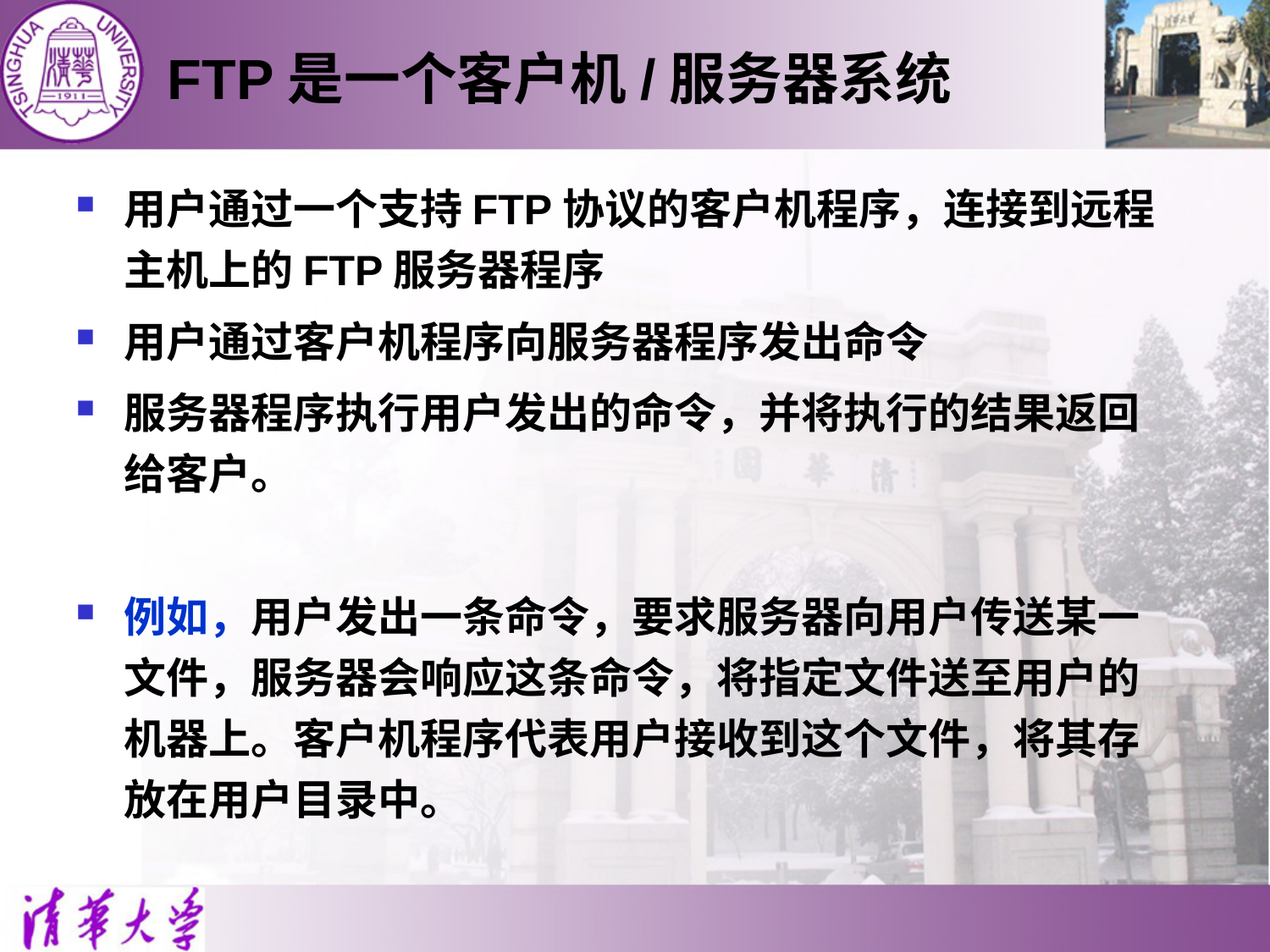

FTP是一个客户机/服务器系统
用户通过一个支持FTP协议的客户机程序，连接到远程主机上的FTP服务器程序
用户通过客户机程序向服务器程序发出命令
服务器程序执行用户发出的命令，并将执行的结果返回给客户。

例如，用户发出一条命令，要求服务器向用户传送某一文件，服务器会响应这条命令，将指定文件送至用户的机器上。客户机程序代表用户接收到这个文件，将其存放在用户目录中。